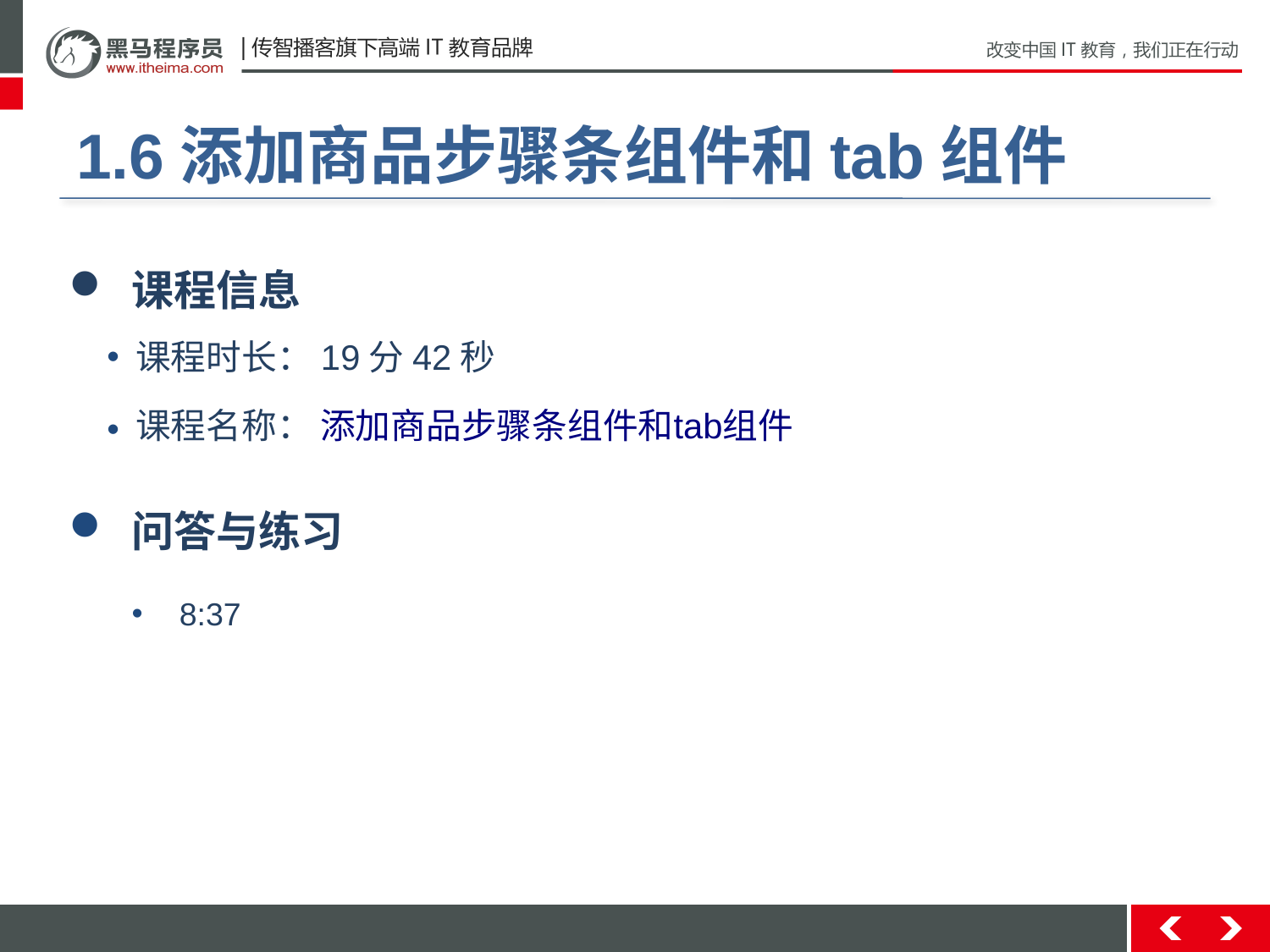

#
1.6添加商品步骤条组件和tab组件
 课程信息
 课程时长：19分42秒
 课程名称： 添加商品步骤条组件和tab组件
 问答与练习
8:37